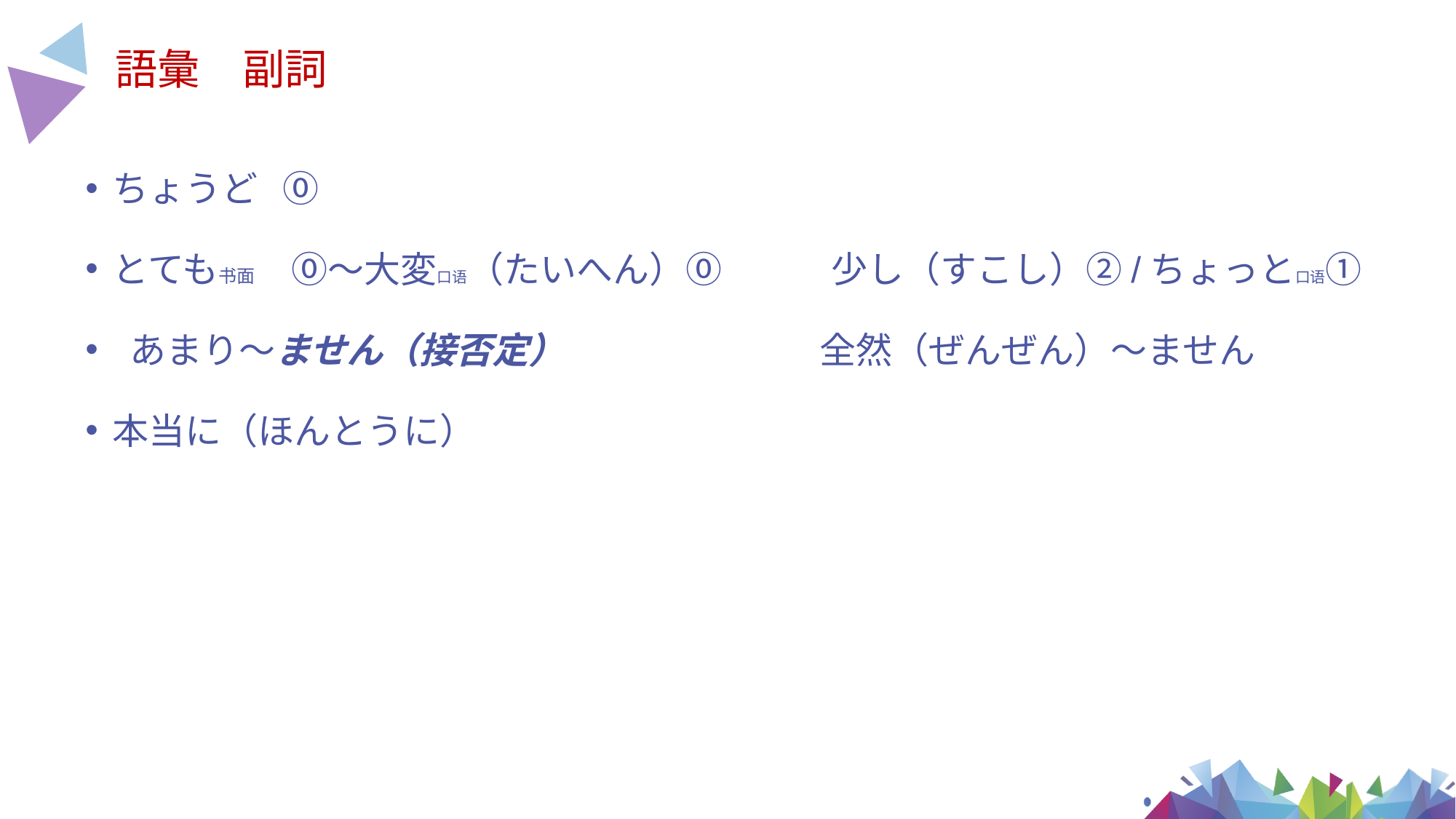

# 語彙　副詞
ちょうど   ⓪
とても书面　⓪〜大変口语（たいへん）⓪　　　少し（すこし）②/ちょっと口语①
 あまり～ません（接否定）　　　　　　　全然（ぜんぜん）～ません
本当に（ほんとうに）